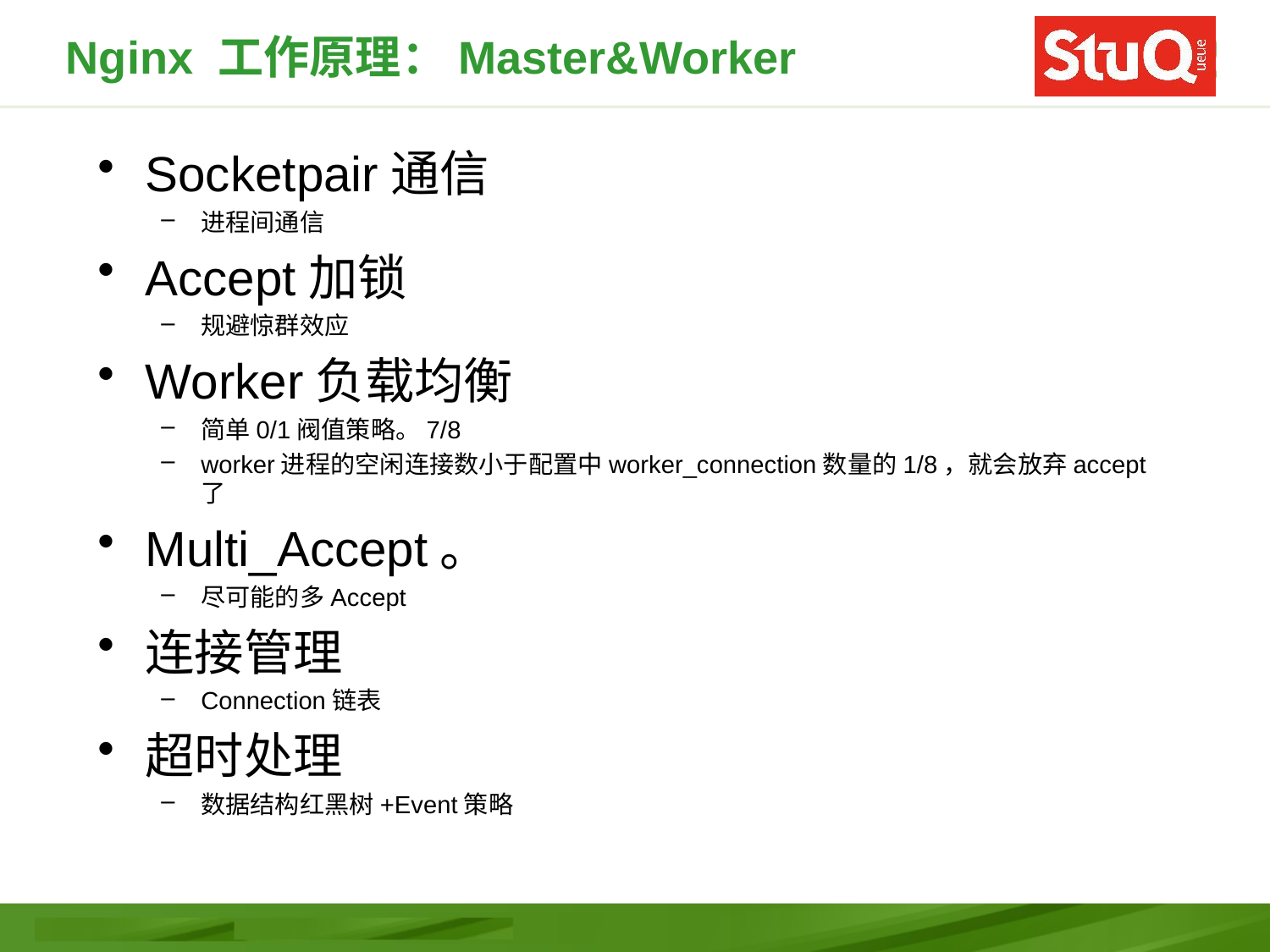

# Nginx 工作原理：Master&Worker
Socketpair通信
进程间通信
Accept加锁
规避惊群效应
Worker负载均衡
简单0/1阀值策略。7/8
worker进程的空闲连接数小于配置中worker_connection数量的1/8，就会放弃accept了
Multi_Accept。
尽可能的多Accept
连接管理
Connection链表
超时处理
数据结构红黑树+Event策略